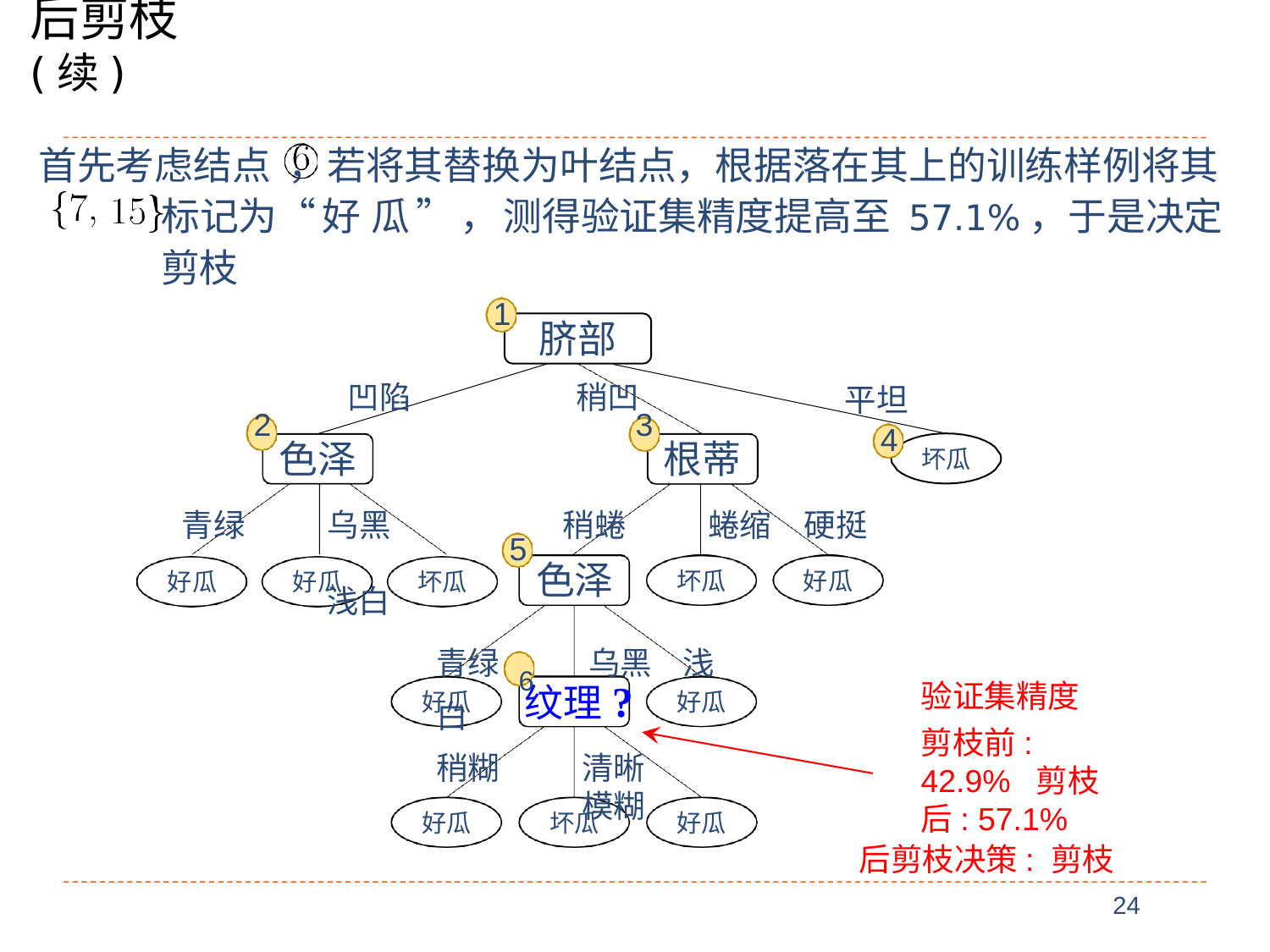

# 后剪枝 (续)
首先考虑结点	，若将其替换为叶结点，根据落在其上的训练样例将其标记为“好瓜”，测得验证集精度提高至 57.1%，于是决定剪枝

脐部
稍凹
3
根蒂
1

凹陷
2
色泽
乌黑	浅白
平坦

4

坏瓜
稍蜷
色泽
青绿 6	乌黑	浅白
蜷缩	硬挺
青绿
5

好瓜
坏瓜
好瓜
好瓜
坏瓜
纹理?
清晰	模糊

验证集精度
剪枝前: 42.9%  剪枝后: 57.1%
后剪枝决策: 剪枝
好瓜
好瓜

稍糊
好瓜
坏瓜
好瓜